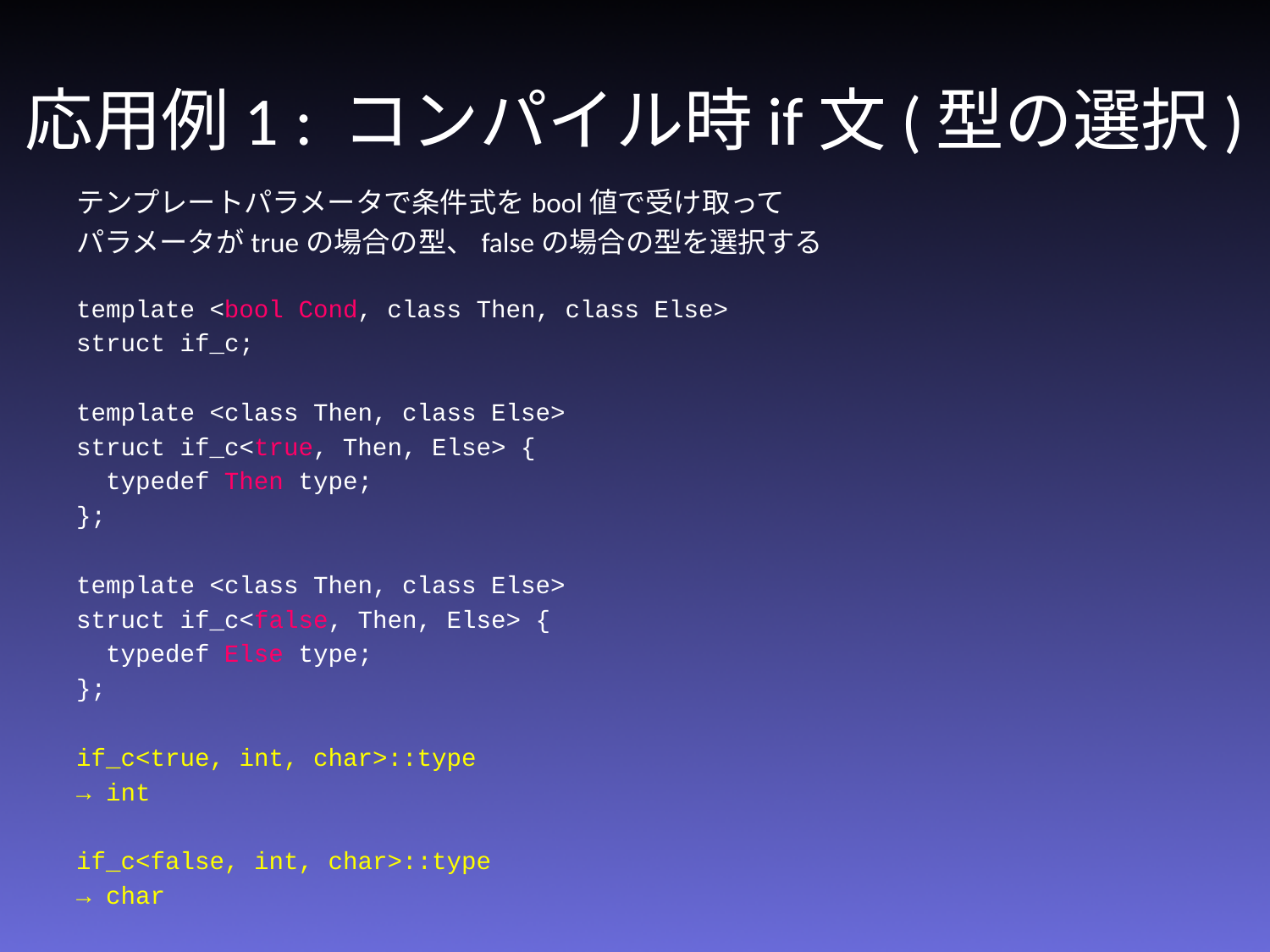

# 応用例1 : コンパイル時if文(型の選択)
テンプレートパラメータで条件式をbool値で受け取って
パラメータがtrueの場合の型、falseの場合の型を選択する

template <bool Cond, class Then, class Else>
struct if_c;

template <class Then, class Else>
struct if_c<true, Then, Else> {
  typedef Then type;
};

template <class Then, class Else>
struct if_c<false, Then, Else> {
  typedef Else type;
};

if_c<true, int, char>::type
→ int

if_c<false, int, char>::type
→ char